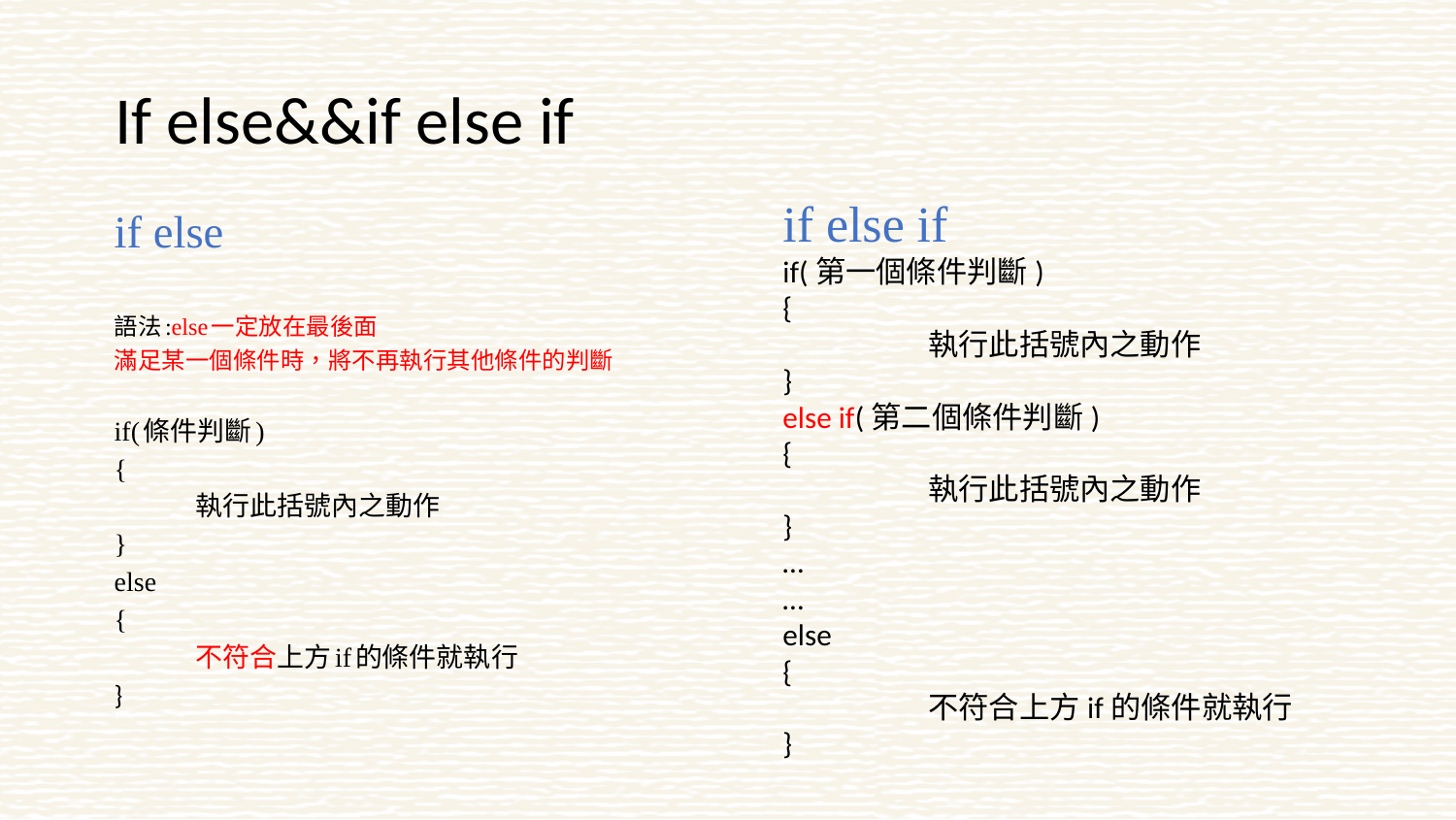

# If else&&if else if
if else if
if(第一個條件判斷)
{
	執行此括號內之動作
}
else if(第二個條件判斷)
{
	執行此括號內之動作
}
…
…
else
{
	不符合上方if的條件就執行
}

if else
語法:else一定放在最後面
滿足某一個條件時，將不再執行其他條件的判斷

if(條件判斷)
{
	執行此括號內之動作
}
else
{
	不符合上方if的條件就執行
}